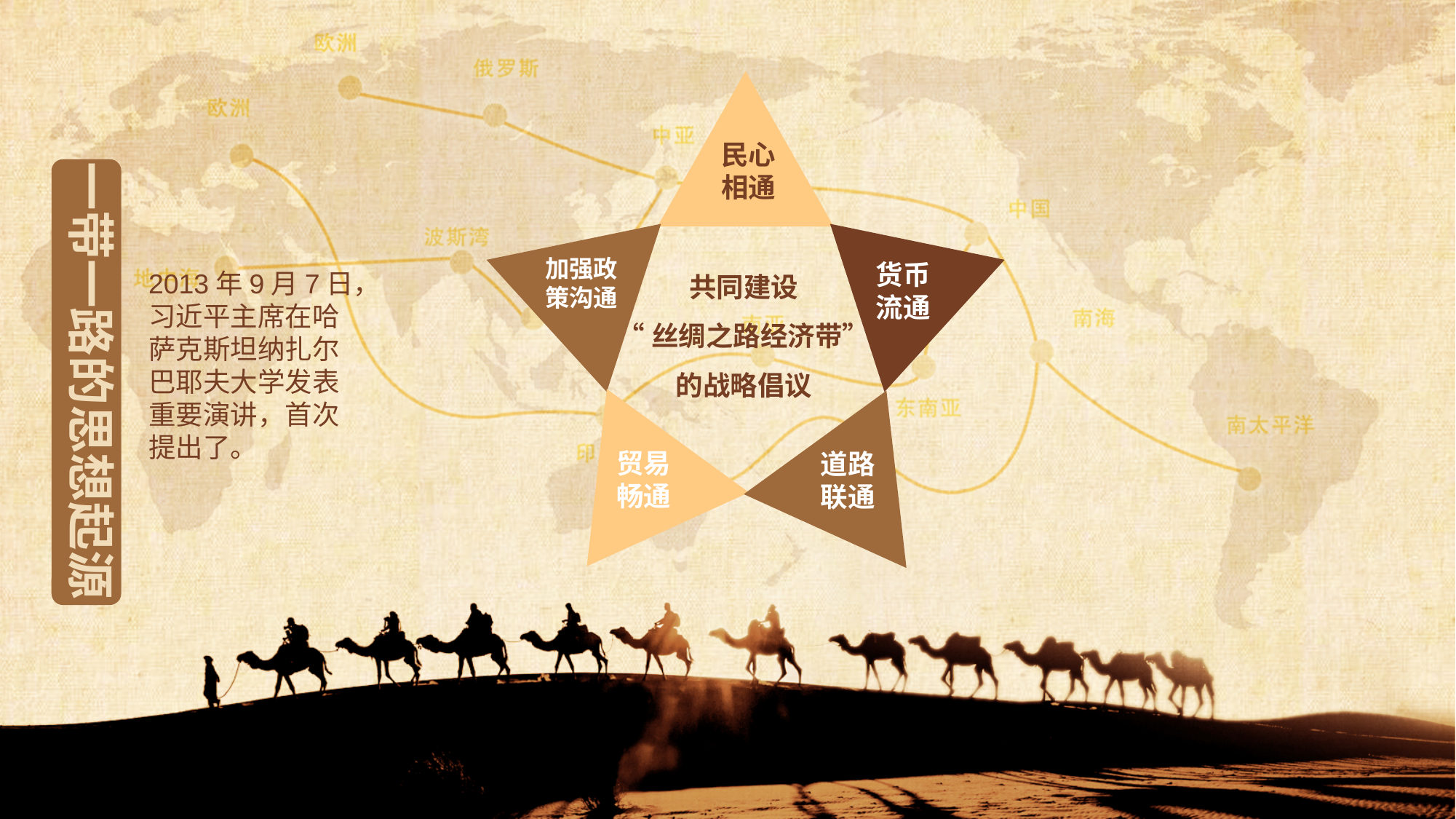

民心相通
一带一路的思想起源

加强政策沟通
共同建设
“丝绸之路经济带”
的战略倡议
货币流通
2013年9月7日，习近平主席在哈萨克斯坦纳扎尔巴耶夫大学发表重要演讲，首次提出了。

贸易畅通
道路联通